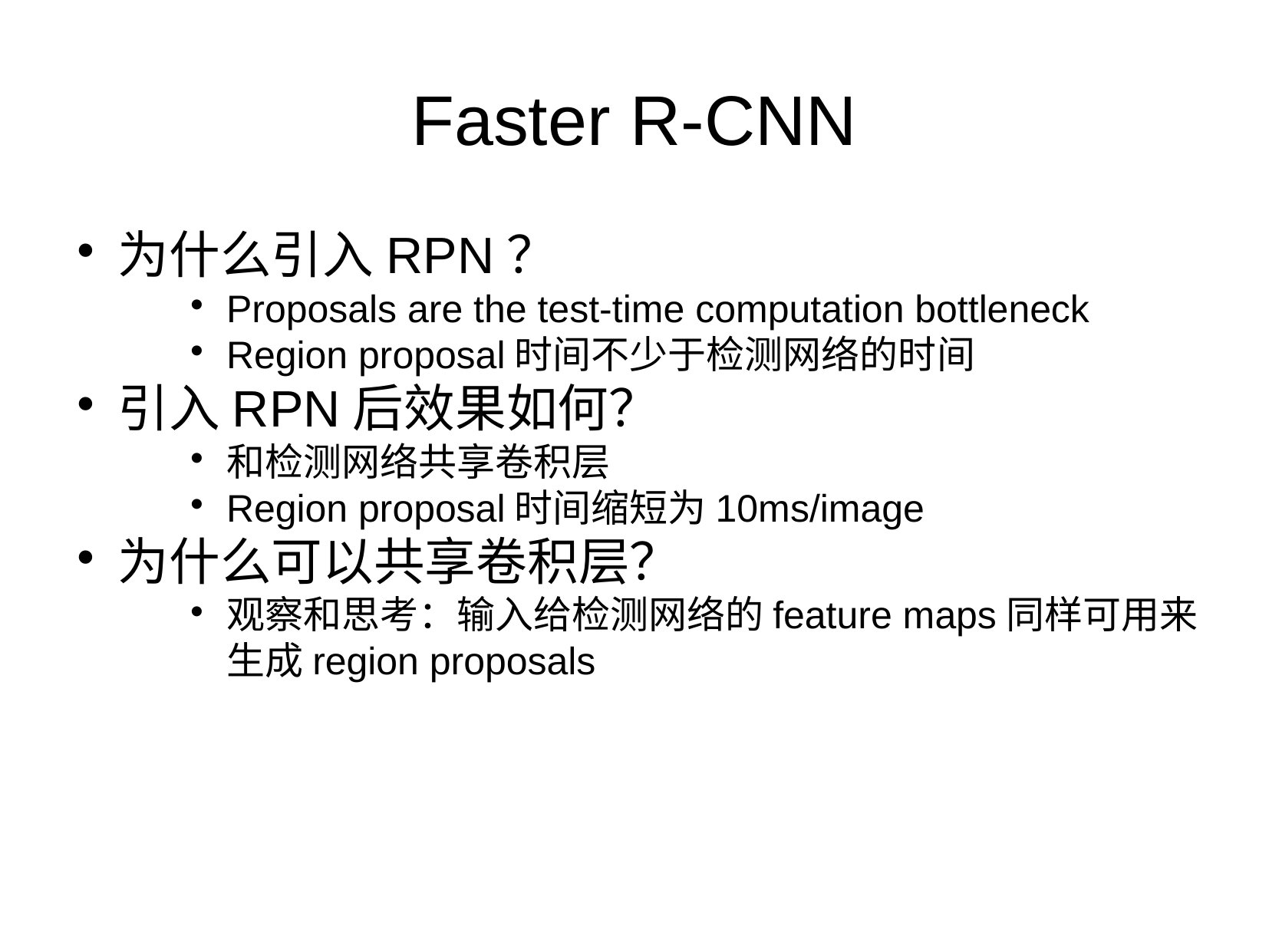

Faster R-CNN
为什么引入RPN？
Proposals are the test-time computation bottleneck
Region proposal时间不少于检测网络的时间
引入RPN后效果如何？
和检测网络共享卷积层
Region proposal时间缩短为10ms/image
为什么可以共享卷积层？
观察和思考：输入给检测网络的feature maps同样可用来生成region proposals